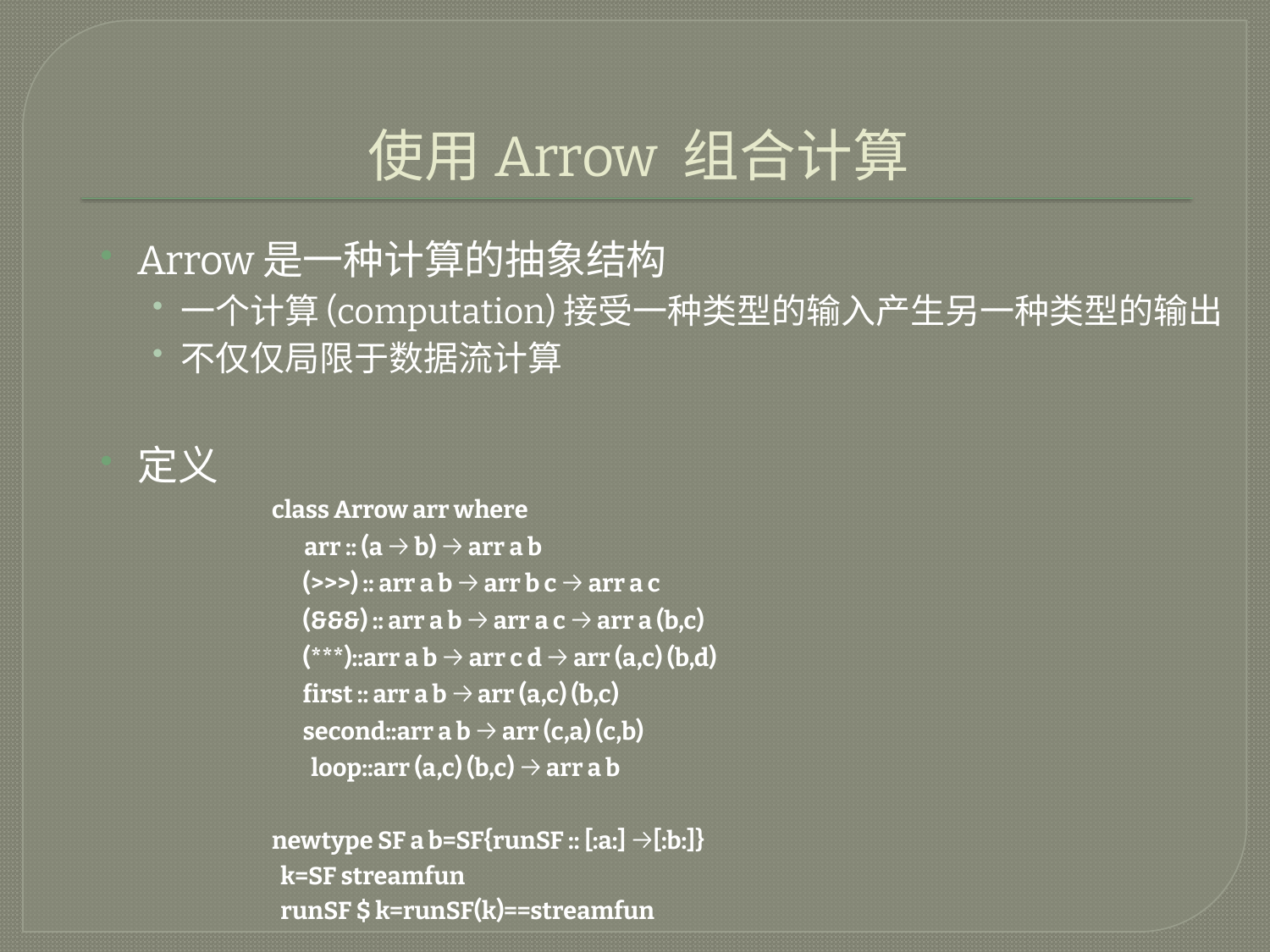

# 使用Arrow 组合计算
Arrow是一种计算的抽象结构
一个计算(computation)接受一种类型的输入产生另一种类型的输出
不仅仅局限于数据流计算

定义
class Arrow arr where
       arr :: (a → b) → arr a b
       (>>>) :: arr a b → arr b c → arr a c
       (&&&) :: arr a b → arr a c → arr a (b,c)
       (***)::arr a b → arr c d → arr (a,c) (b,d)
       first :: arr a b → arr (a,c) (b,c)
       second::arr a b → arr (c,a) (c,b)
	    loop::arr (a,c) (b,c) → arr a b

newtype SF a b=SF{runSF :: [:a:] →[:b:]}
  k=SF streamfun
  runSF $ k=runSF(k)==streamfun